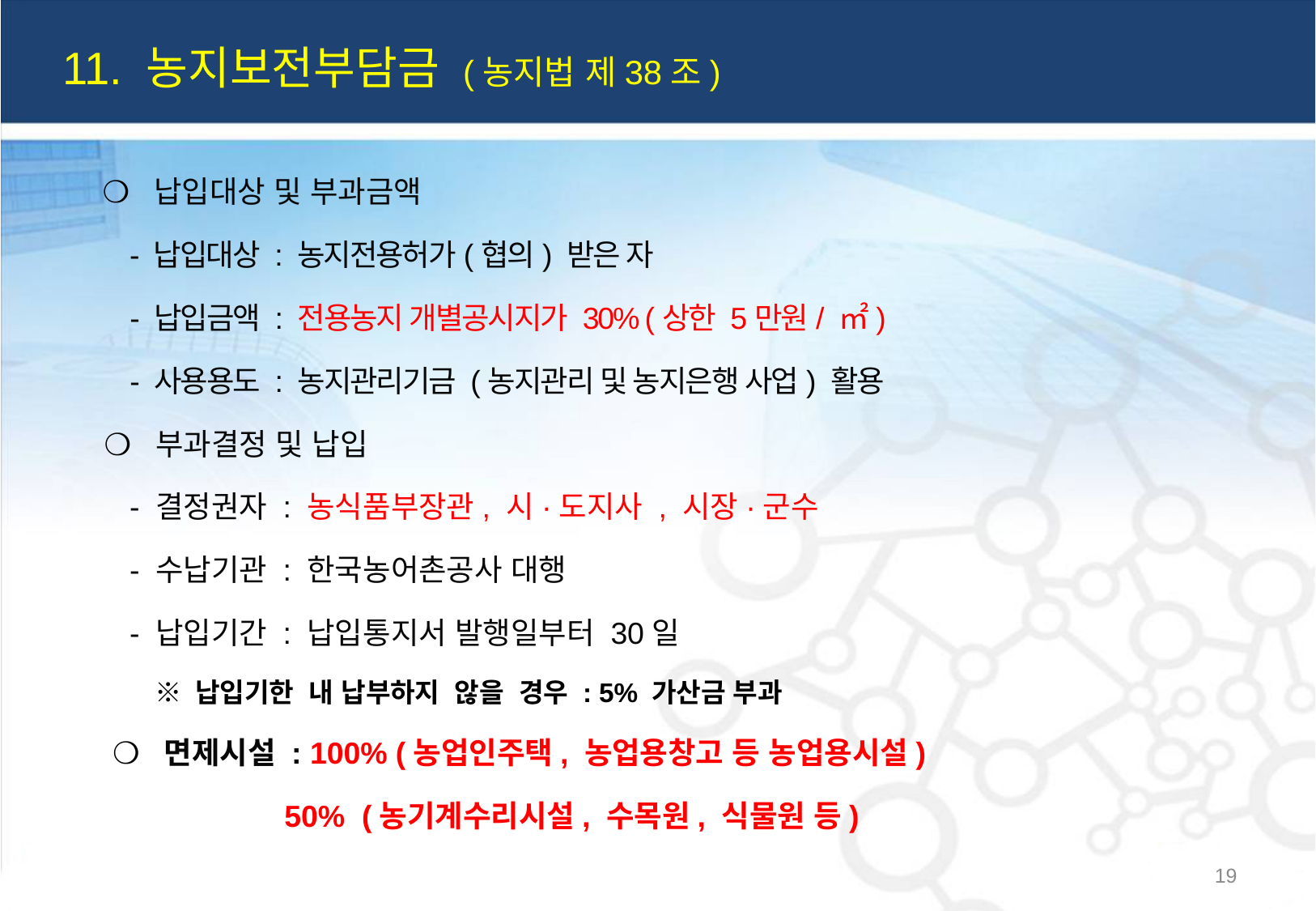

11. 농지보전부담금 (농지법 제38조)
  ❍  납입대상 및 부과금액
     - 납입대상 : 농지전용허가(협의) 받은 자
      - 납입금액 : 전용농지 개별공시지가 30% (상한 5만원/ ㎡)
      - 사용용도 : 농지관리기금 (농지관리 및 농지은행 사업) 활용
  ❍  부과결정 및 납입
     - 결정권자 : 농식품부장관, 시·도지사 , 시장·군수
     - 수납기관 : 한국농어촌공사 대행
     - 납입기간 : 납입통지서 발행일부터 30일
         ※ 납입기한  내 납부하지  않을  경우 : 5% 가산금 부과
   ❍  면제시설 : 100% (농업인주택, 농업용창고 등 농업용시설)
                              50%  (농기계수리시설, 수목원, 식물원 등)

19